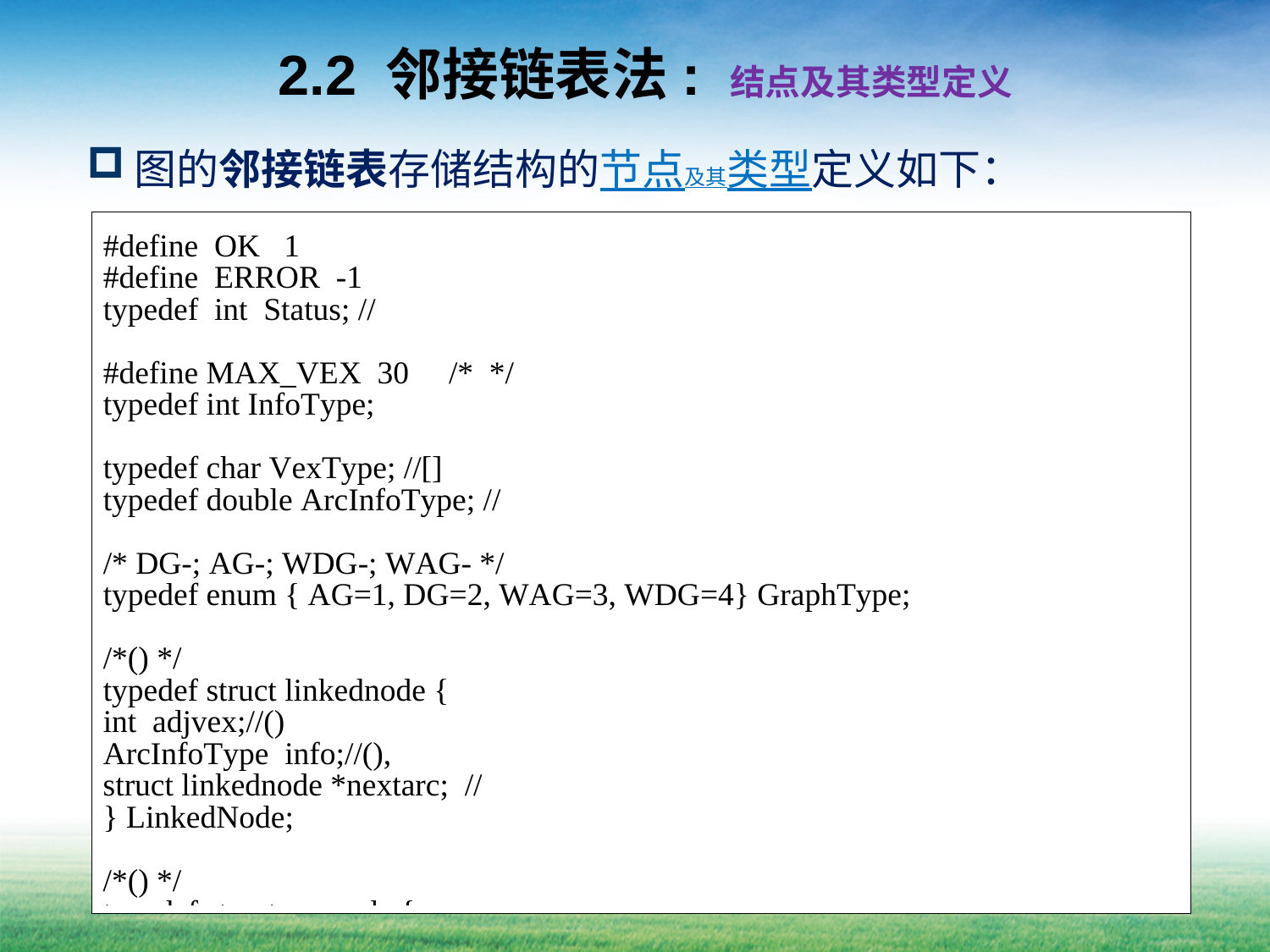

# 2.2 邻接链表法: 结点及其类型定义
图的邻接链表存储结构的节点及其类型定义如下：